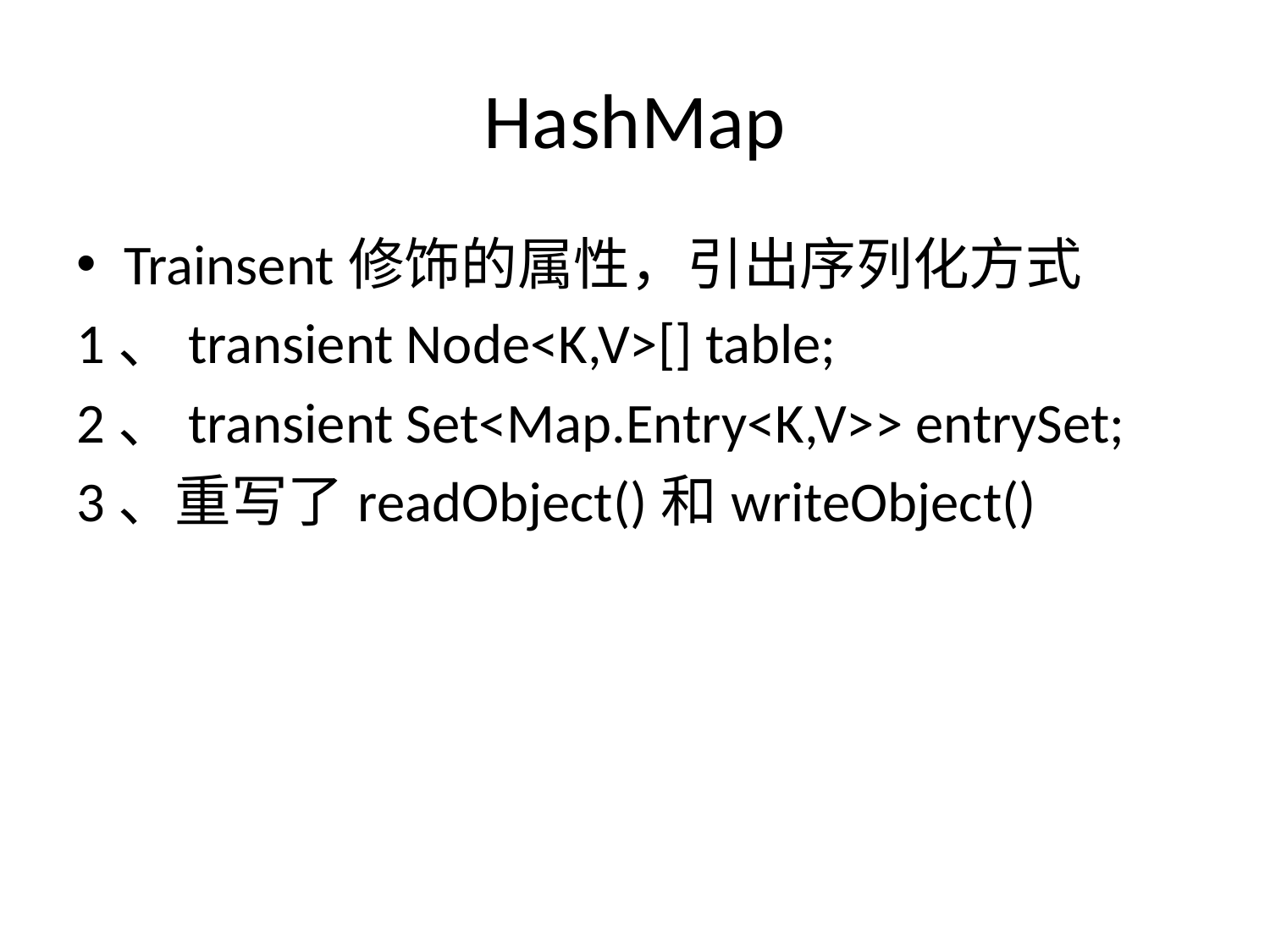

# HashMap
Trainsent修饰的属性，引出序列化方式
1、transient Node<K,V>[] table;
2、transient Set<Map.Entry<K,V>> entrySet;
3、重写了readObject()和writeObject()